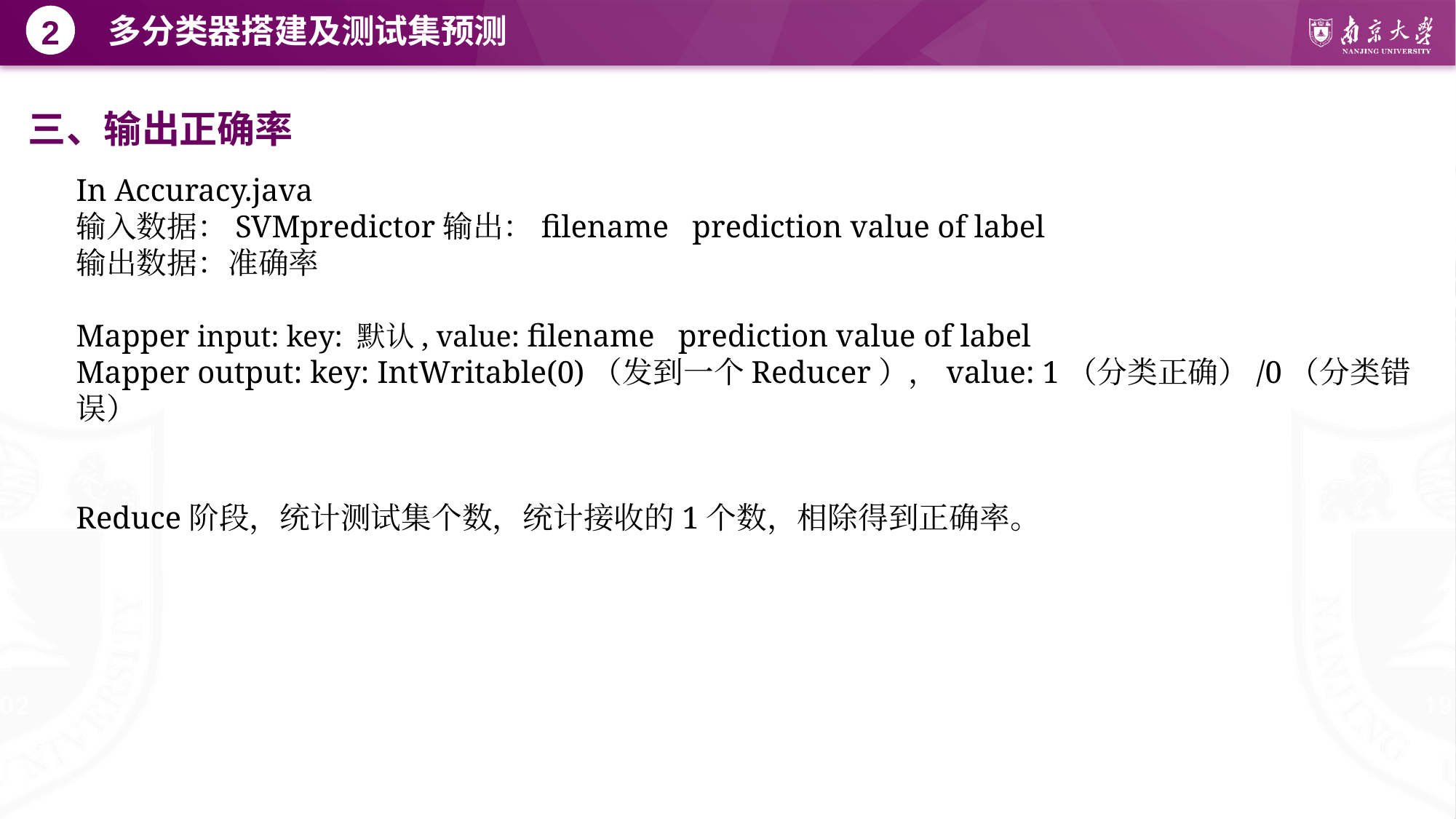

多分类器搭建及测试集预测

2
三、输出正确率
In Accuracy.java
输入数据：SVMpredictor输出：filename   prediction value of label
输出数据：准确率

Mapper input: key: 默认, value: filename   prediction value of label
Mapper output: key: IntWritable(0)（发到一个Reducer），value: 1（分类正确）/0（分类错误）

Reduce阶段，统计测试集个数，统计接收的1个数，相除得到正确率。